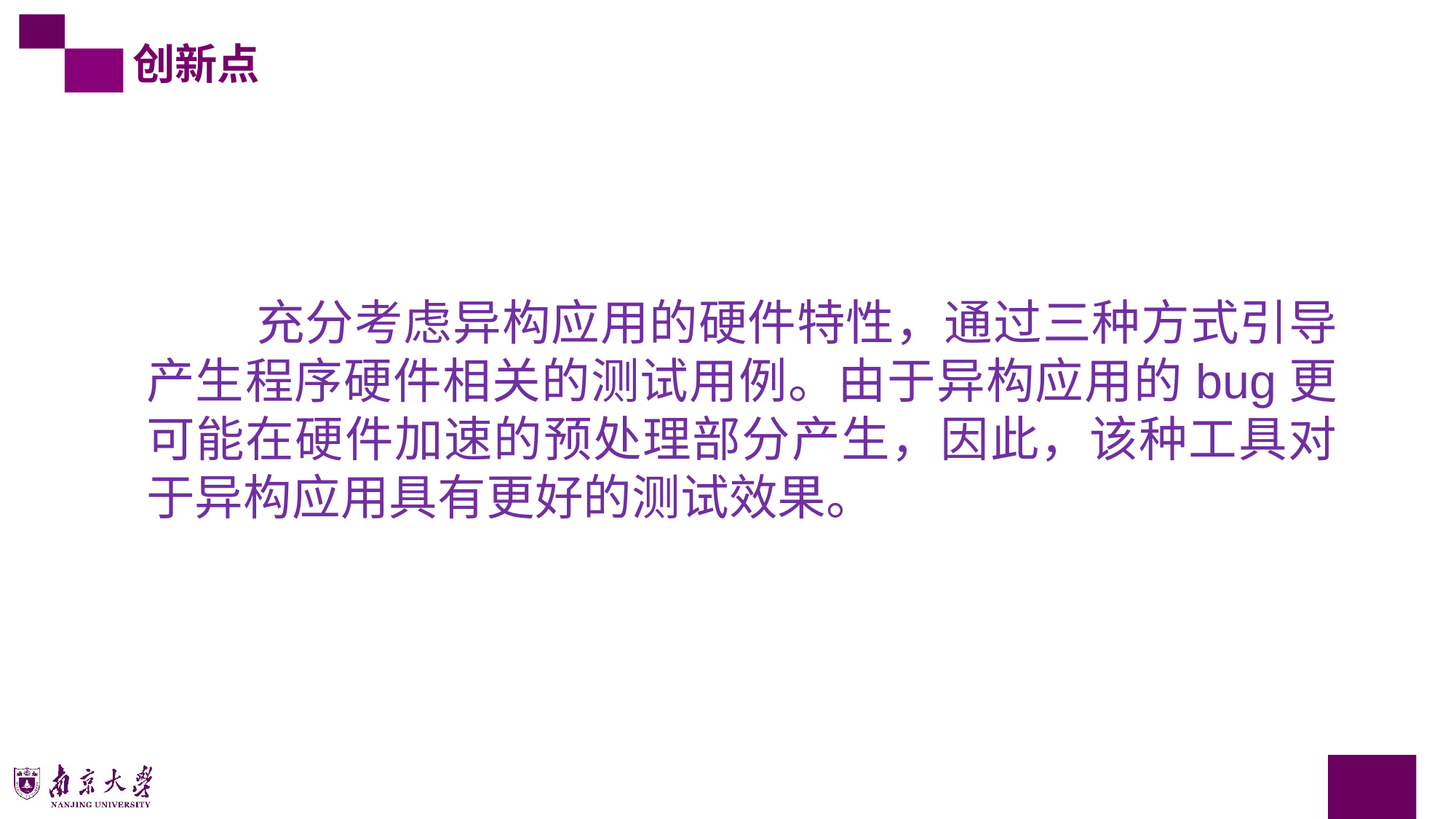

创新点
	充分考虑异构应用的硬件特性，通过三种方式引导产生程序硬件相关的测试用例。由于异构应用的bug更可能在硬件加速的预处理部分产生，因此，该种工具对于异构应用具有更好的测试效果。
10